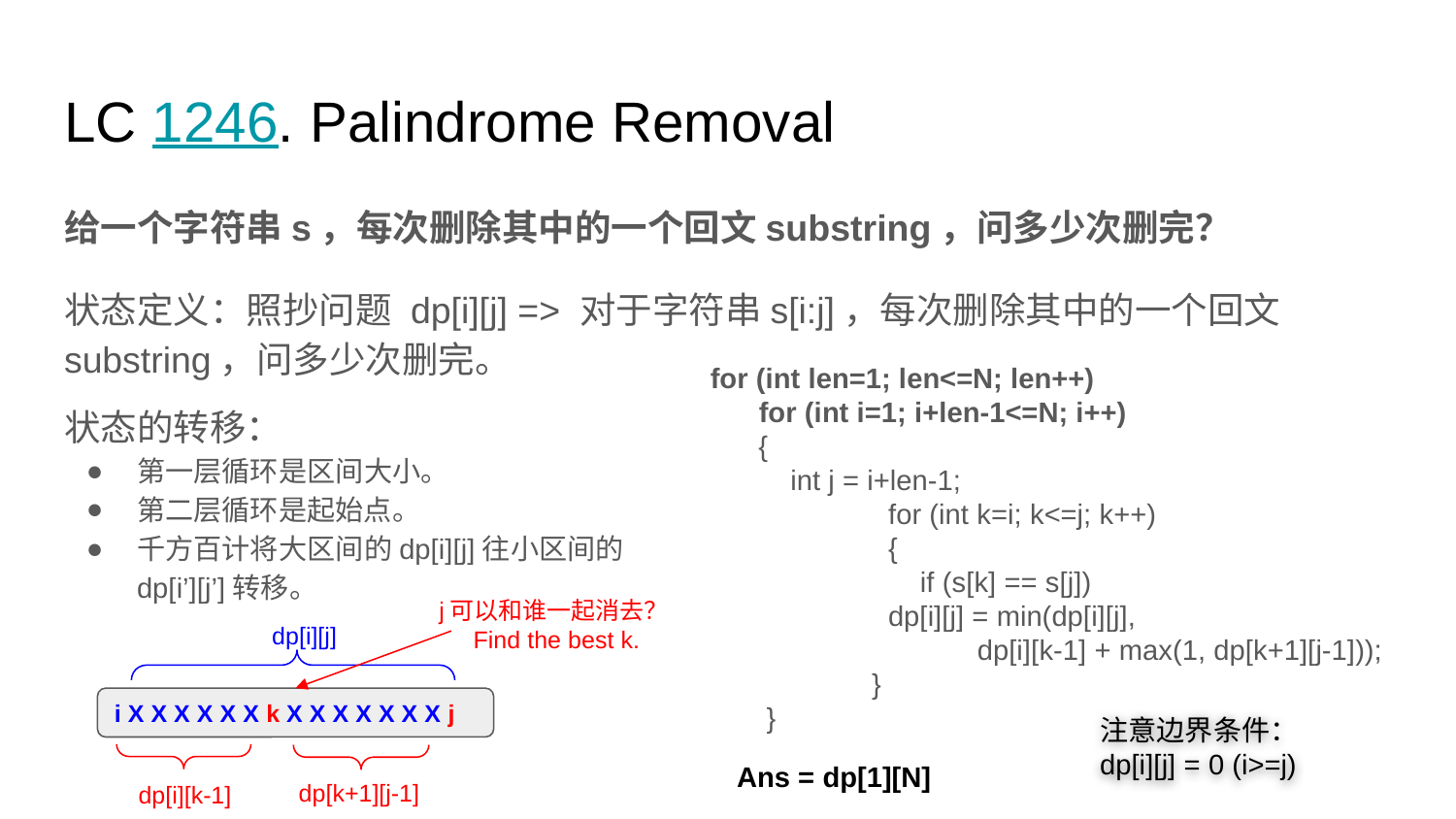

# LC 1246. Palindrome Removal

给一个字符串s，每次删除其中的一个回文substring，问多少次删完？
状态定义：照抄问题 dp[i][j] => 对于字符串s[i:j]，每次删除其中的一个回文substring，问多少次删完。

for (int len=1; len<=N; len++)
for (int i=1; i+len-1<=N; i++)
      {
          int j = i+len-1;
	    for (int k=i; k<=j; k++)
	    {
	        if (s[k] == s[j])
              	    dp[i][j] = min(dp[i][j],
dp[i][k-1] + max(1, dp[k+1][j-1]));
 	     }
       }

状态的转移：
第一层循环是区间大小。
第二层循环是起始点。
千方百计将大区间的dp[i][j]往小区间的dp[i’][j’]转移。

j可以和谁一起消去？Find the best k.
dp[i][j]
i X X X X X X k X X X X X X X j

注意边界条件：
dp[i][j] = 0 (i>=j)
Ans = dp[1][N]
dp[k+1][j-1]
dp[i][k-1]